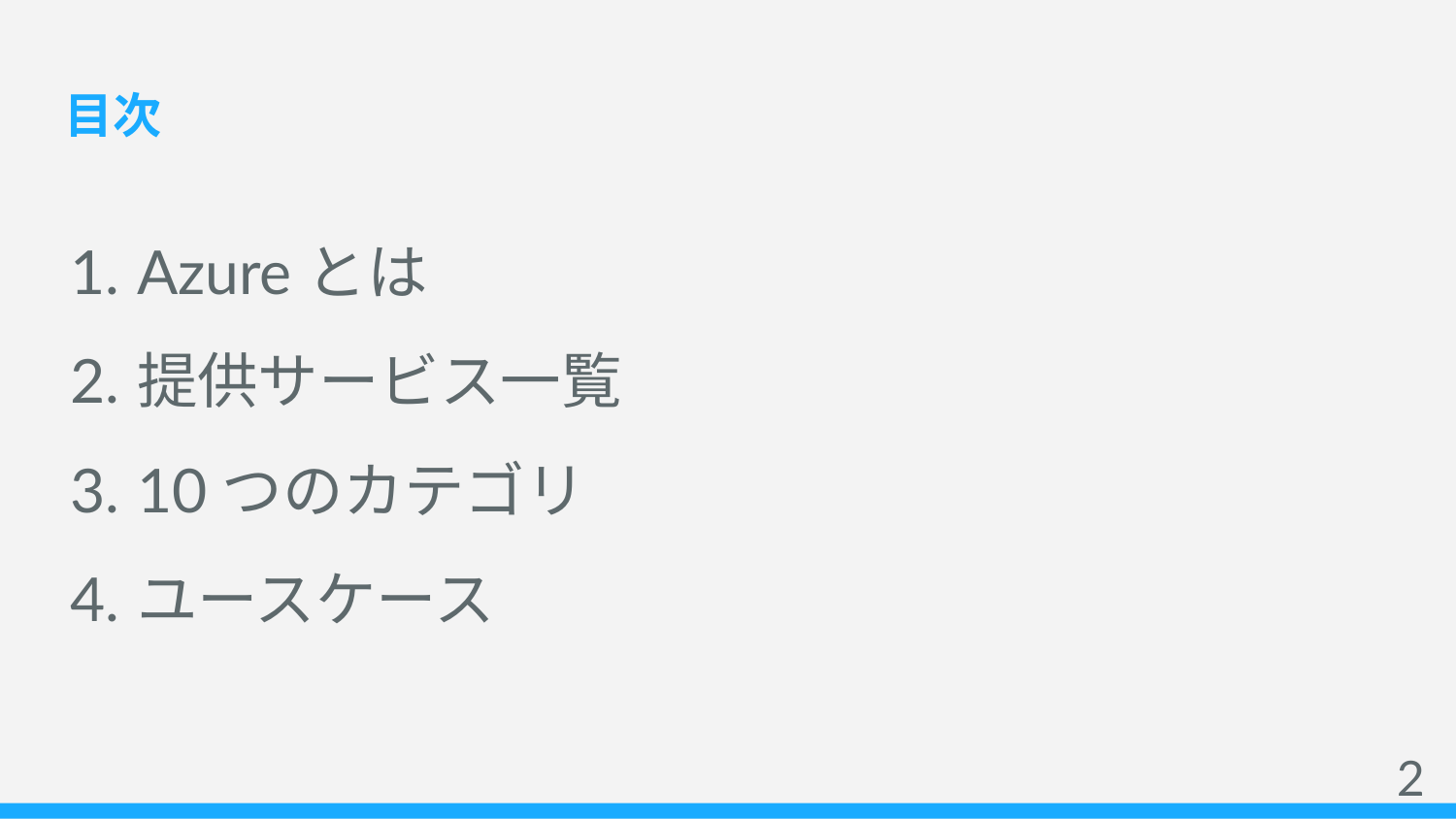

# 目次
Azureとは
提供サービス一覧
10つのカテゴリ
ユースケース
2